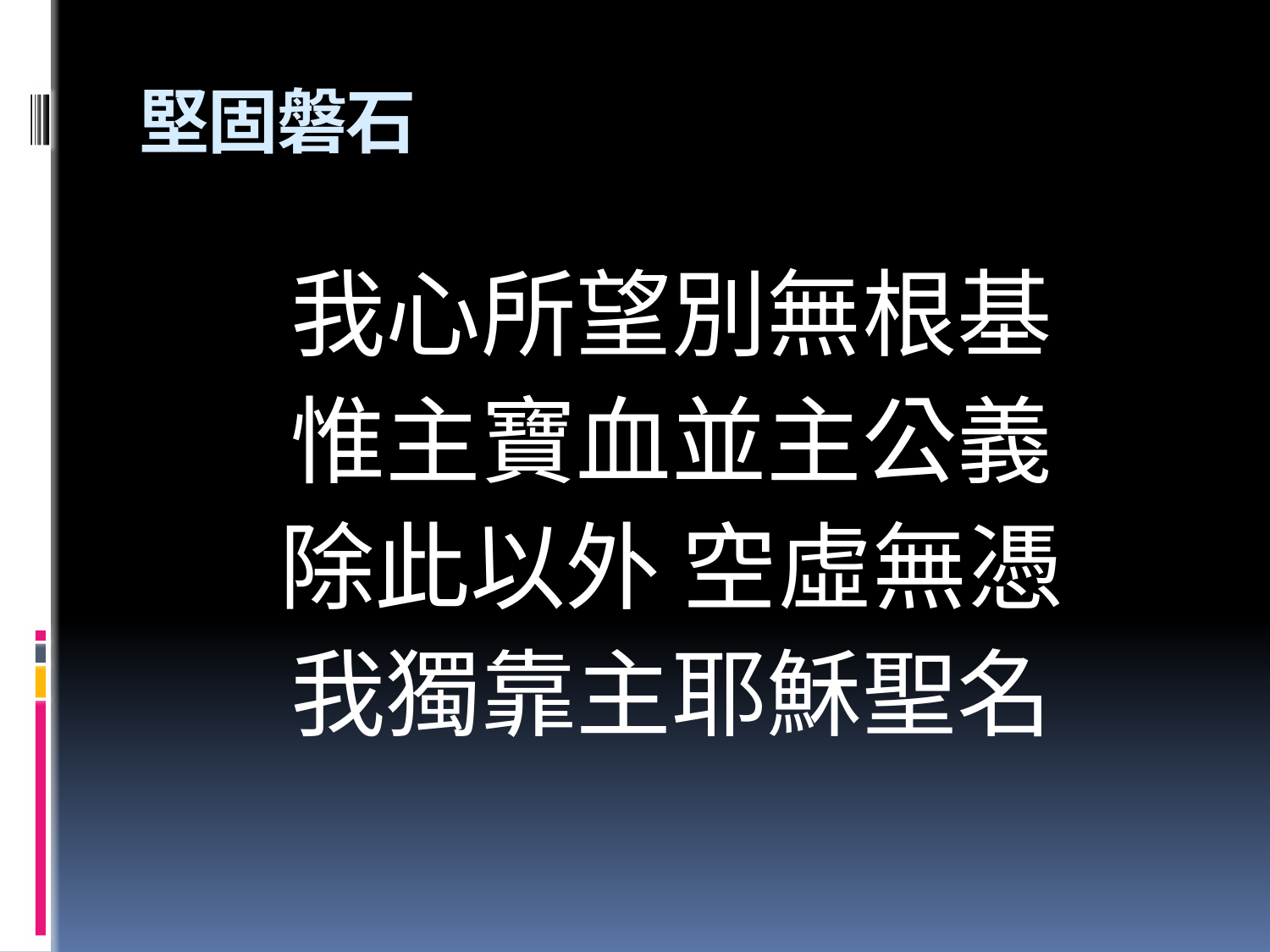

# 堅固磐石
我心所望別無根基
惟主寶血並主公義
除此以外 空虛無憑
我獨靠主耶穌聖名